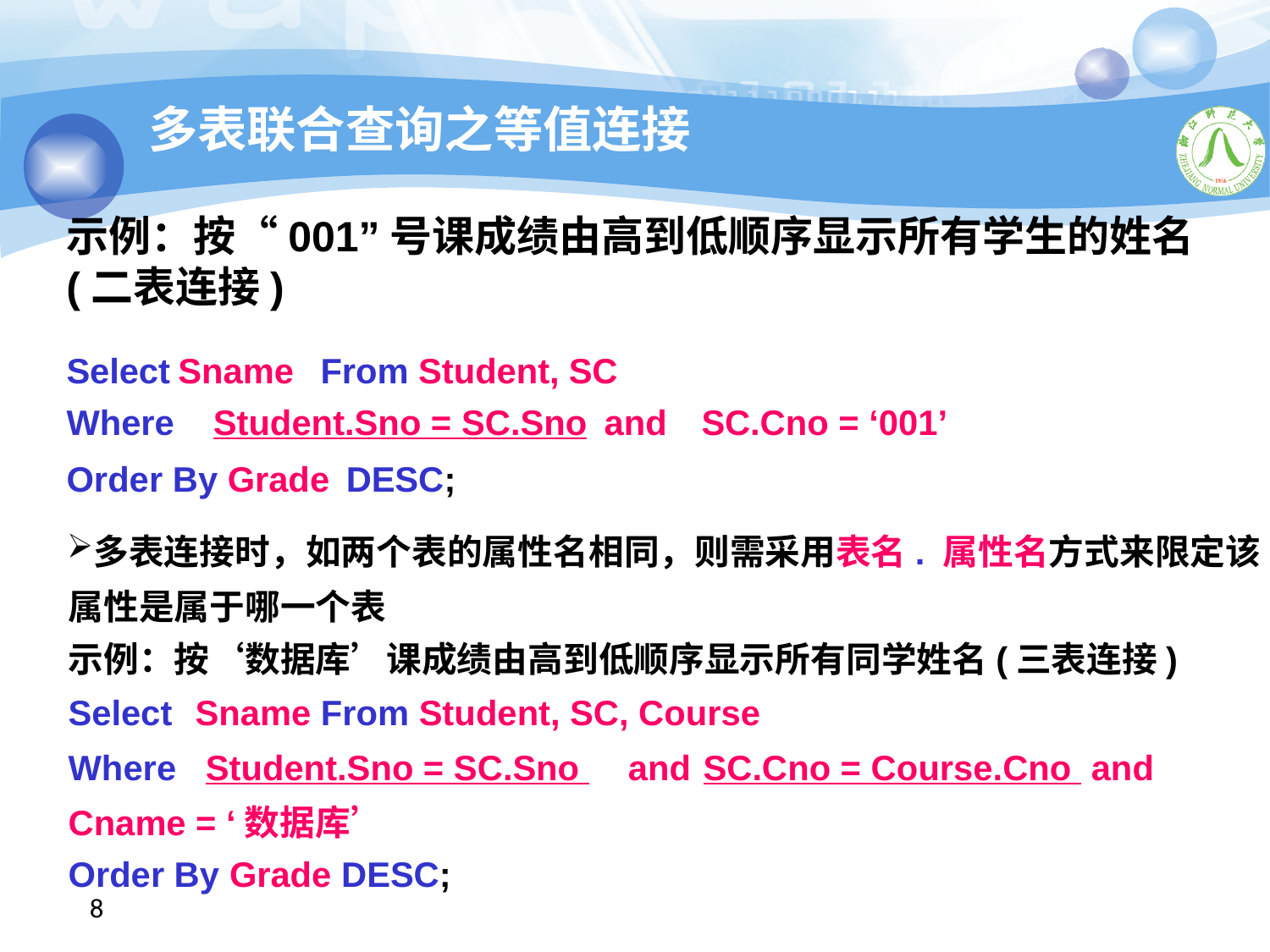

# 多表联合查询之等值连接
示例：按“001”号课成绩由高到低顺序显示所有学生的姓名(二表连接)
Select	Sname	From Student, SC
Where    Student.Sno = SC.Sno and	SC.Cno = ‘001’
Order By Grade DESC;
多表连接时，如两个表的属性名相同，则需采用表名. 属性名方式来限定该 属性是属于哪一个表
示例：按‘数据库’课成绩由高到低顺序显示所有同学姓名(三表连接)
Select	Sname From Student, SC, Course
Where   Student.Sno = SC.Sno     and	SC.Cno = Course.Cno  and Cname = ‘数据库’
Order By Grade DESC;
8